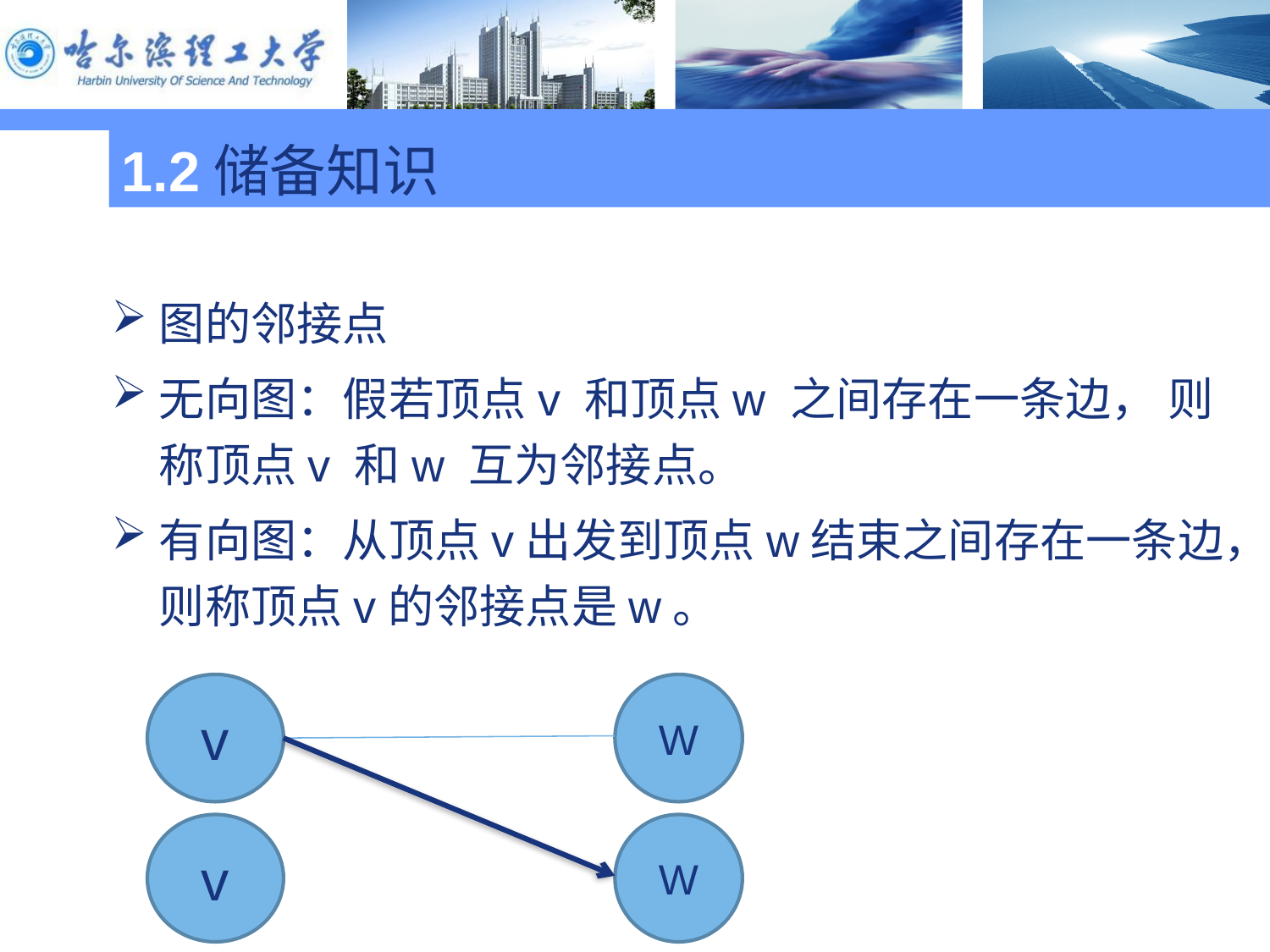

1.2储备知识
#
图的邻接点
无向图：假若顶点v 和顶点w 之间存在一条边， 则称顶点v 和w 互为邻接点。
有向图：从顶点v出发到顶点w结束之间存在一条边，则称顶点v的邻接点是w。
v
W
v
W